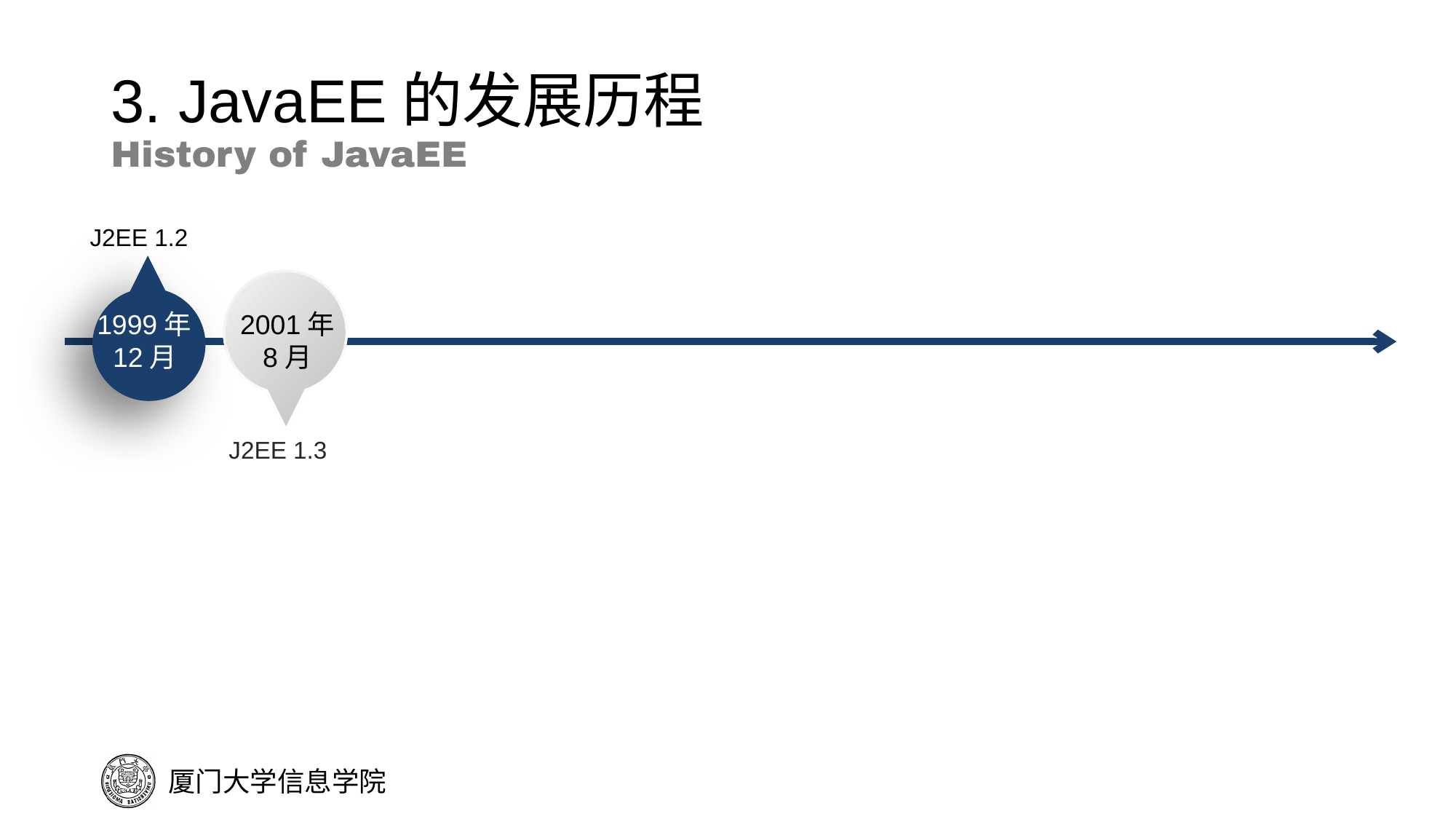

# 3. JavaEE的发展历程 History of JavaEE
J2EE 1.2

1999年12月
2001年
8月
J2EE 1.3
延时符
延时符